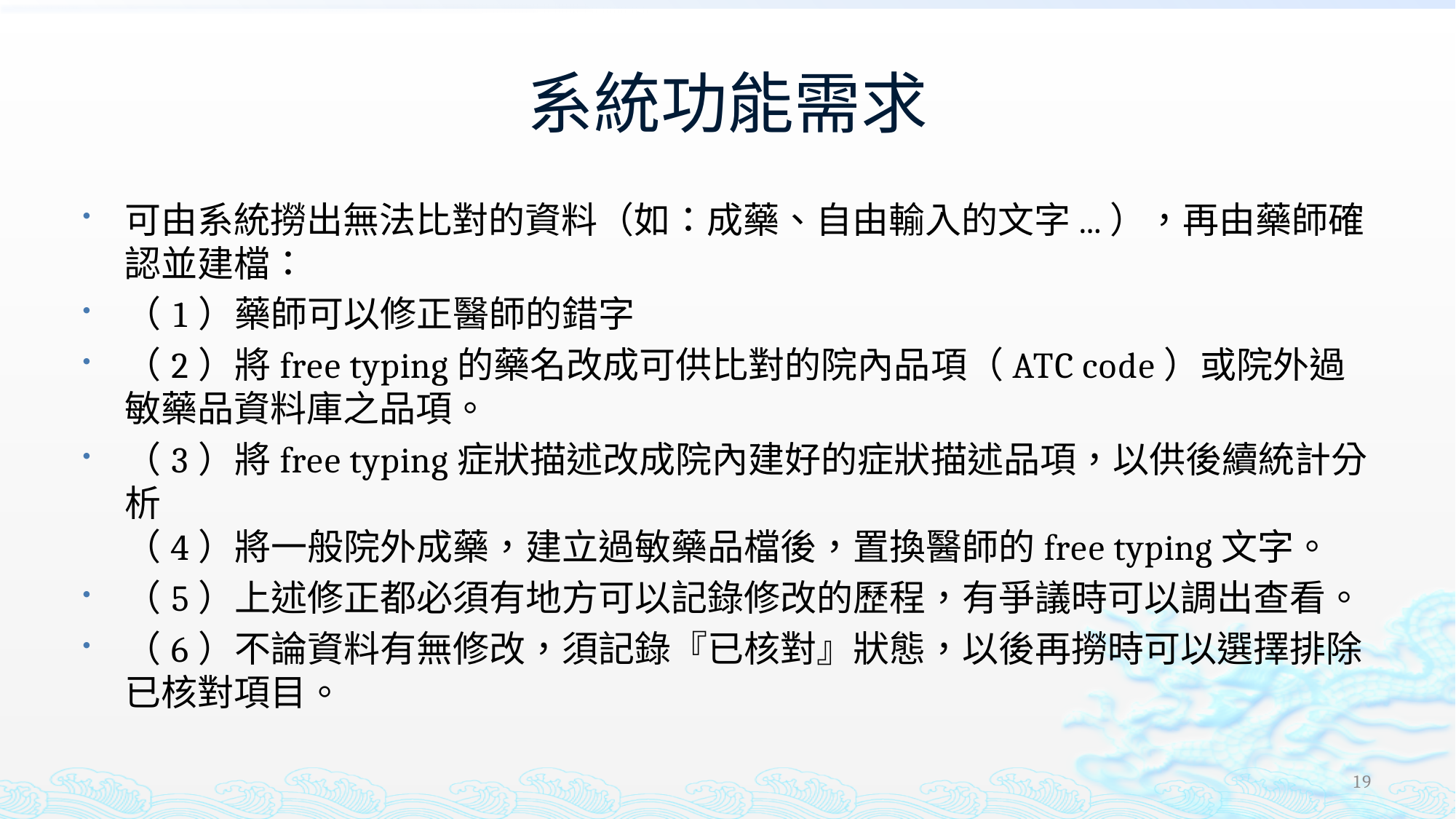

# 系統功能需求
可由系統撈出無法比對的資料（如：成藥、自由輸入的文字...），再由藥師確認並建檔：
（1）藥師可以修正醫師的錯字
（2）將free typing的藥名改成可供比對的院內品項（ATC code）或院外過敏藥品資料庫之品項。
（3）將free typing症狀描述改成院內建好的症狀描述品項，以供後續統計分析
（4）將一般院外成藥，建立過敏藥品檔後，置換醫師的free typing文字。
（5）上述修正都必須有地方可以記錄修改的歷程，有爭議時可以調出查看。
（6）不論資料有無修改，須記錄『已核對』狀態，以後再撈時可以選擇排除已核對項目。

19